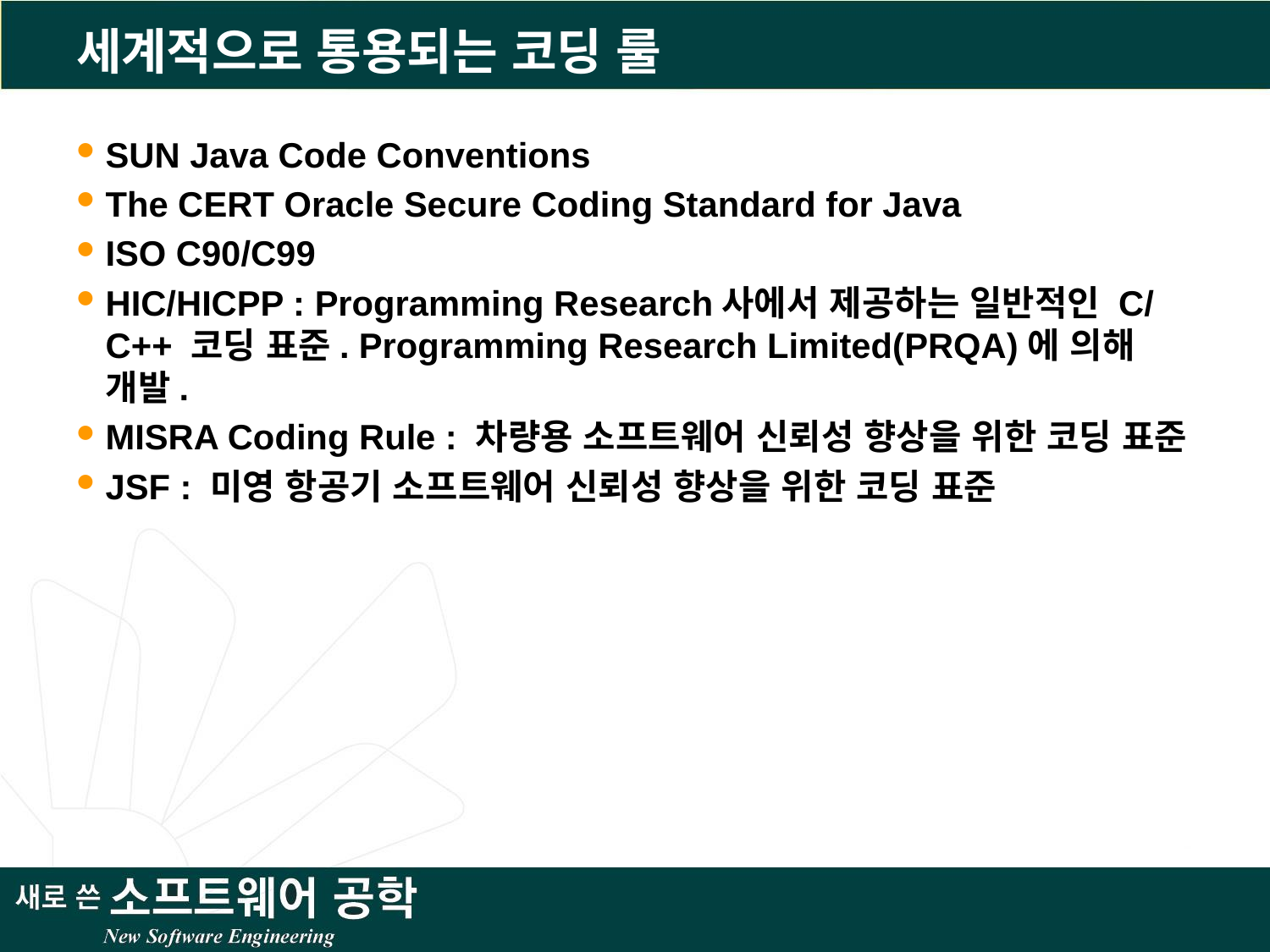

# 세계적으로 통용되는 코딩 룰
SUN Java Code Conventions
The CERT Oracle Secure Coding Standard for Java
ISO C90/C99
HIC/HICPP : Programming Research사에서 제공하는 일반적인 C/C++ 코딩 표준. Programming Research Limited(PRQA)에 의해 개발.
MISRA Coding Rule : 차량용 소프트웨어 신뢰성 향상을 위한 코딩 표준
JSF : 미영 항공기 소프트웨어 신뢰성 향상을 위한 코딩 표준